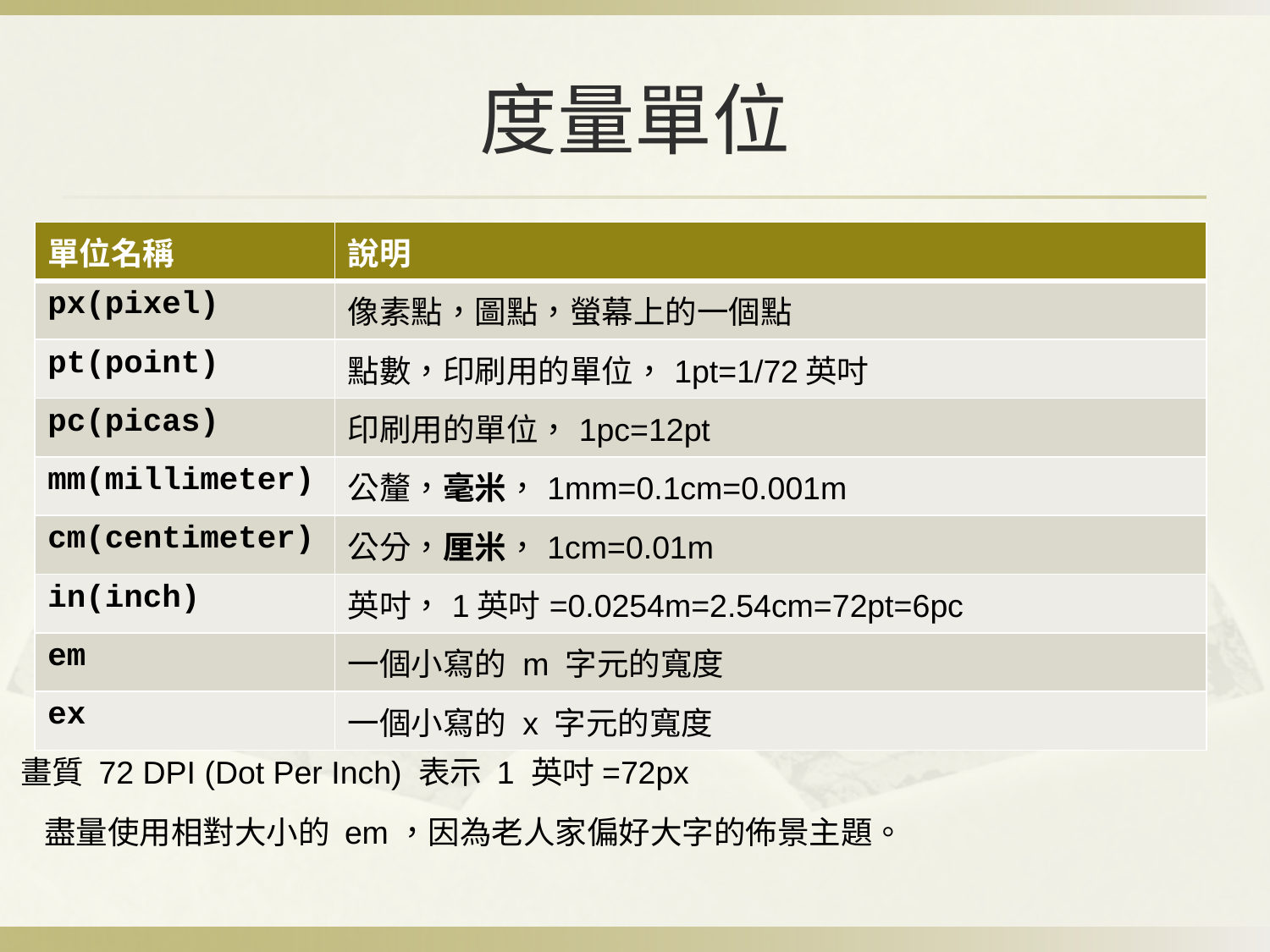

# 度量單位
| 單位名稱 | 說明 |
| --- | --- |
| px(pixel) | 像素點，圖點，螢幕上的一個點 |
| pt(point) | 點數，印刷用的單位，1pt=1/72英吋 |
| pc(picas) | 印刷用的單位，1pc=12pt |
| mm(millimeter) | 公釐，毫米，1mm=0.1cm=0.001m |
| cm(centimeter) | 公分，厘米，1cm=0.01m |
| in(inch) | 英吋，1英吋=0.0254m=2.54cm=72pt=6pc |
| em | 一個小寫的 m 字元的寬度 |
| ex | 一個小寫的 x 字元的寬度 |
畫質 72 DPI (Dot Per Inch) 表示 1 英吋=72px
盡量使用相對大小的 em，因為老人家偏好大字的佈景主題。